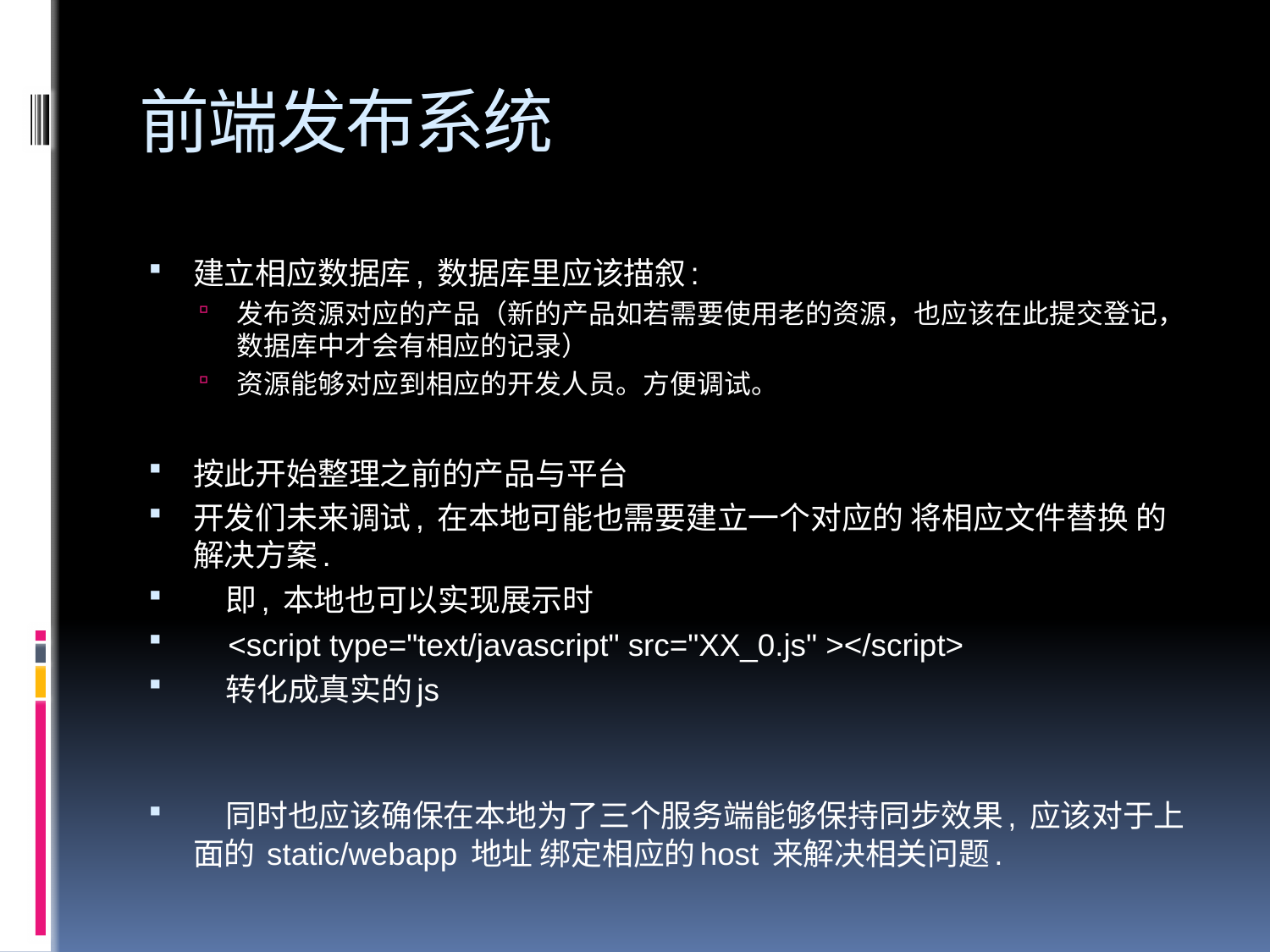

# 前端发布系统
建立相应数据库, 数据库里应该描叙:
发布资源对应的产品（新的产品如若需要使用老的资源，也应该在此提交登记，数据库中才会有相应的记录）
资源能够对应到相应的开发人员。方便调试。

按此开始整理之前的产品与平台
开发们未来调试, 在本地可能也需要建立一个对应的 将相应文件替换 的解决方案.
    即, 本地也可以实现展示时
    <script type="text/javascript" src="XX_0.js" ></script>
    转化成真实的js

    同时也应该确保在本地为了三个服务端能够保持同步效果, 应该对于上面的 static/webapp 地址 绑定相应的host 来解决相关问题.